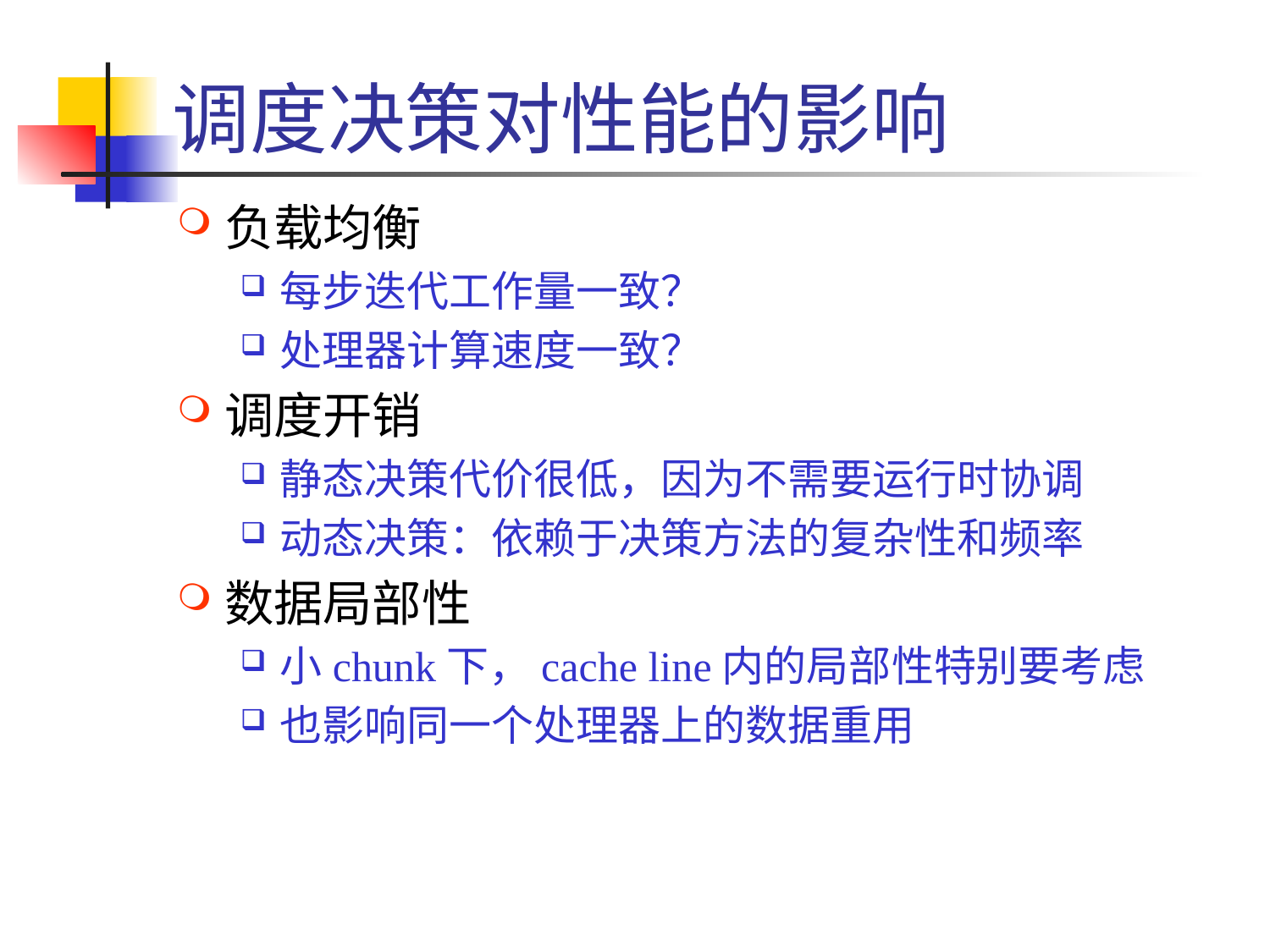

# 调度决策对性能的影响
负载均衡
每步迭代工作量一致？
处理器计算速度一致？
调度开销
静态决策代价很低，因为不需要运行时协调
动态决策：依赖于决策方法的复杂性和频率
数据局部性
小chunk下，cache line内的局部性特别要考虑
也影响同一个处理器上的数据重用